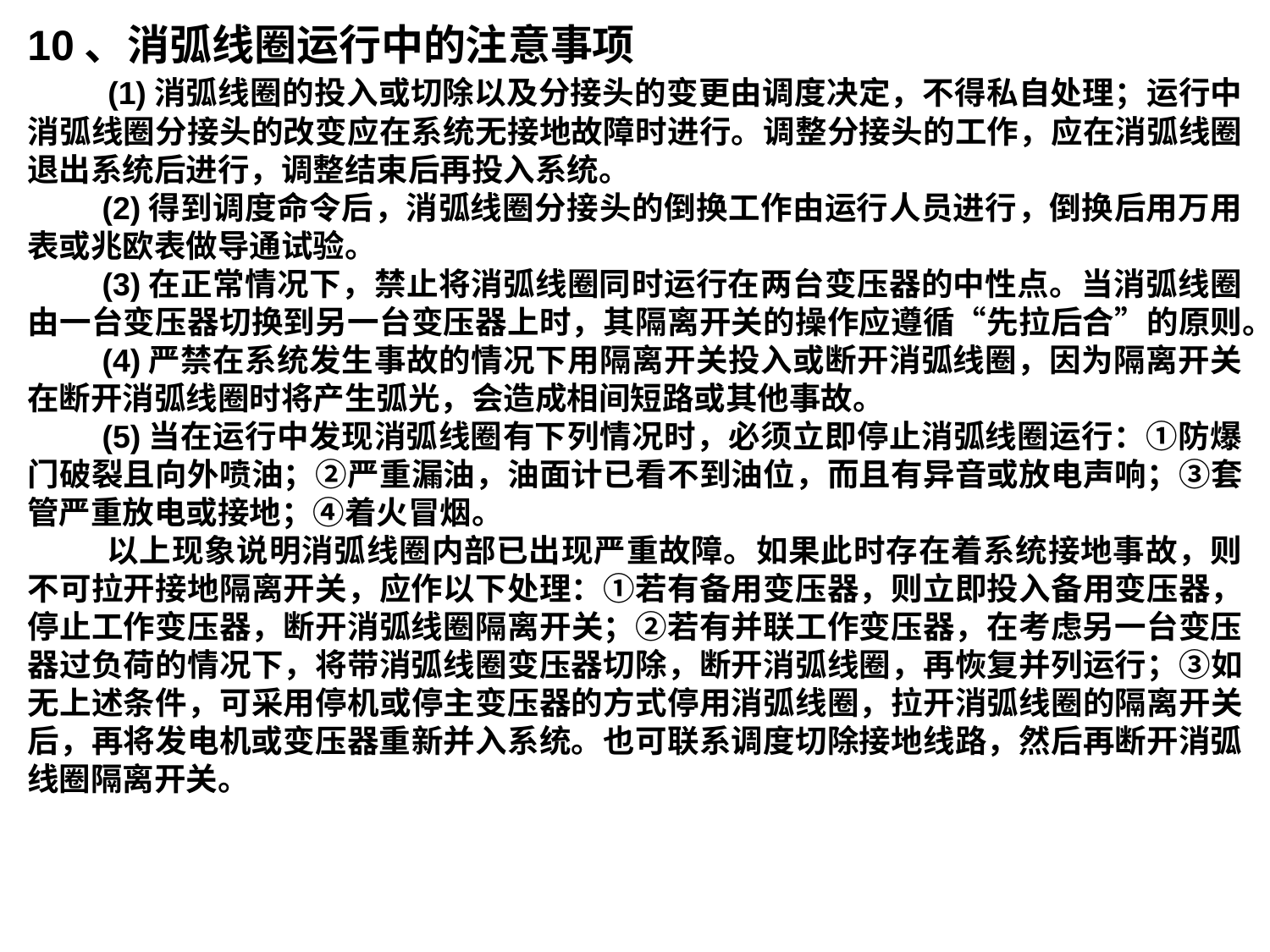

10、消弧线圈运行中的注意事项
        (1)消弧线圈的投入或切除以及分接头的变更由调度决定，不得私自处理；运行中消弧线圈分接头的改变应在系统无接地故障时进行。调整分接头的工作，应在消弧线圈退出系统后进行，调整结束后再投入系统。
        (2)得到调度命令后，消弧线圈分接头的倒换工作由运行人员进行，倒换后用万用表或兆欧表做导通试验。
        (3)在正常情况下，禁止将消弧线圈同时运行在两台变压器的中性点。当消弧线圈由一台变压器切换到另一台变压器上时，其隔离开关的操作应遵循“先拉后合”的原则。
        (4)严禁在系统发生事故的情况下用隔离开关投入或断开消弧线圈，因为隔离开关在断开消弧线圈时将产生弧光，会造成相间短路或其他事故。
        (5)当在运行中发现消弧线圈有下列情况时，必须立即停止消弧线圈运行：①防爆门破裂且向外喷油；②严重漏油，油面计已看不到油位，而且有异音或放电声响；③套管严重放电或接地；④着火冒烟。
         以上现象说明消弧线圈内部已出现严重故障。如果此时存在着系统接地事故，则不可拉开接地隔离开关，应作以下处理：①若有备用变压器，则立即投入备用变压器，停止工作变压器，断开消弧线圈隔离开关；②若有并联工作变压器，在考虑另一台变压器过负荷的情况下，将带消弧线圈变压器切除，断开消弧线圈，再恢复并列运行；③如无上述条件，可采用停机或停主变压器的方式停用消弧线圈，拉开消弧线圈的隔离开关后，再将发电机或变压器重新并入系统。也可联系调度切除接地线路，然后再断开消弧线圈隔离开关。